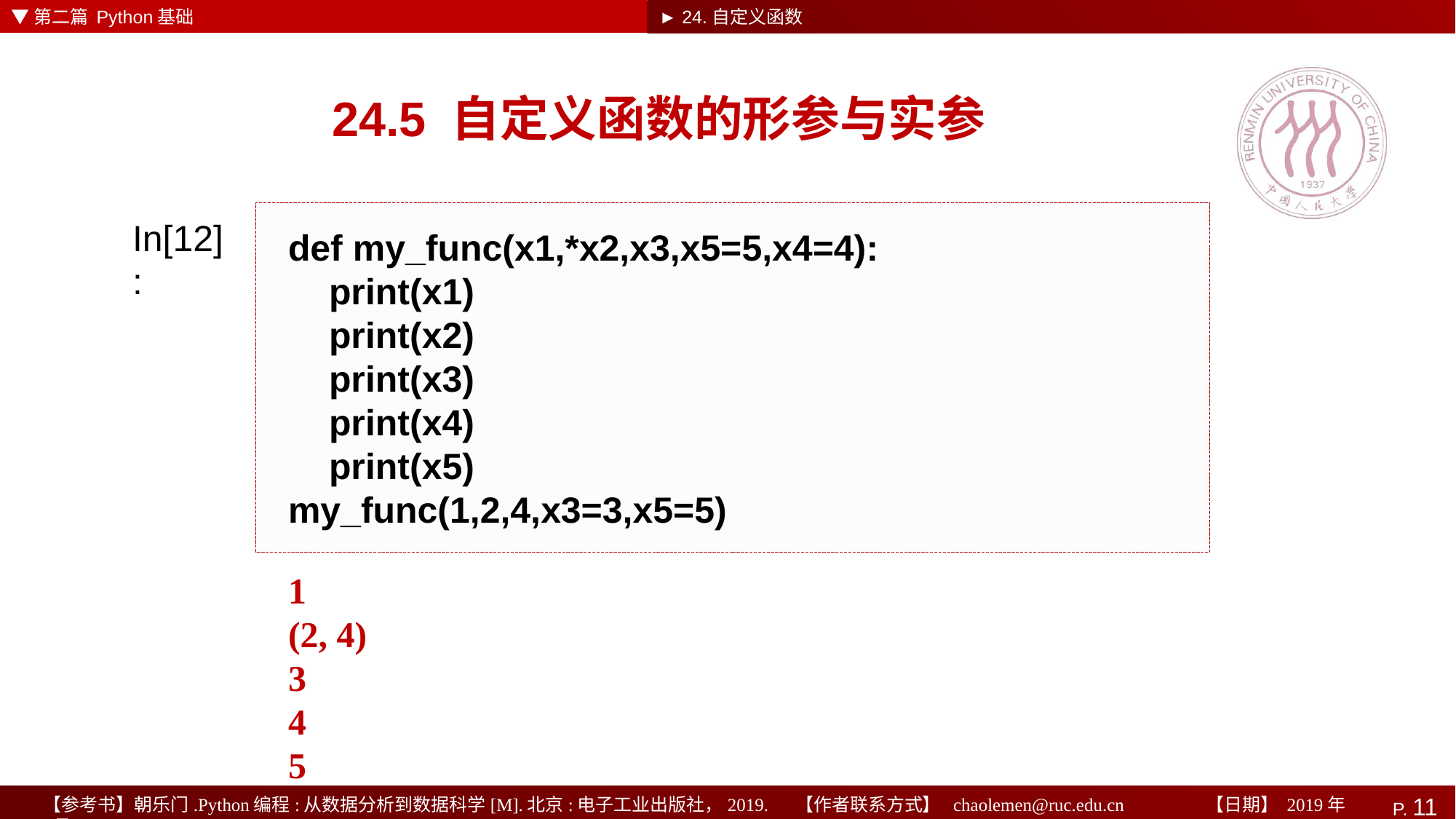

▼第二篇 Python基础
► 24.自定义函数
# 24.5 自定义函数的形参与实参
def my_func(x1,*x2,x3,x5=5,x4=4):
    print(x1)
    print(x2)
    print(x3)
    print(x4)
    print(x5)
my_func(1,2,4,x3=3,x5=5)
In[12]:
1
(2, 4)
3
4
5